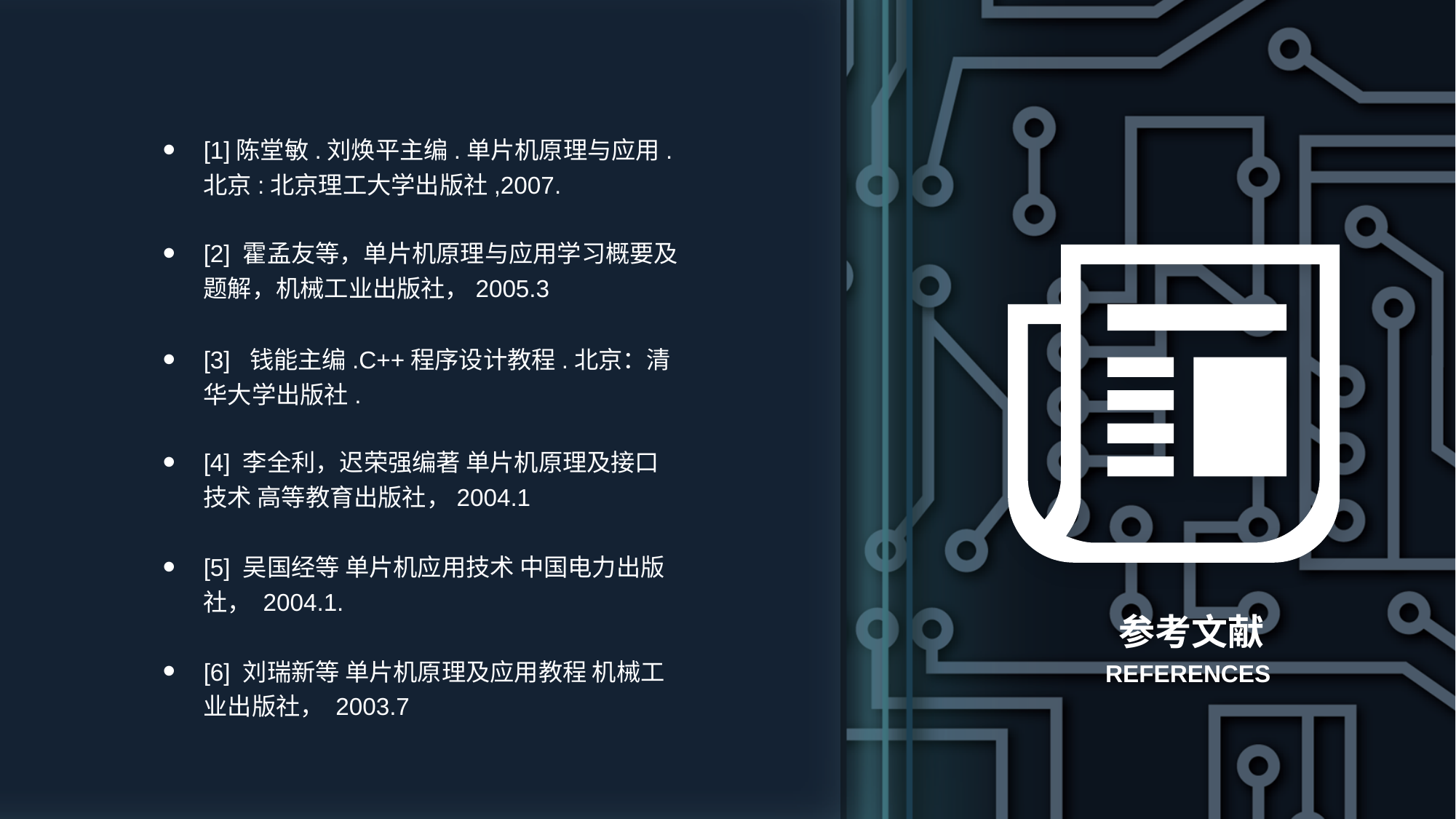

[1]陈堂敏.刘焕平主编.单片机原理与应用.北京:北京理工大学出版社,2007.
[2] 霍孟友等，单片机原理与应用学习概要及题解，机械工业出版社，2005.3

[3]  钱能主编.C++程序设计教程.北京：清华大学出版社.
[4] 李全利，迟荣强编著 单片机原理及接口技术 高等教育出版社，2004.1
[5] 吴国经等 单片机应用技术 中国电力出版社， 2004.1.
参考文献
REFERENCES
[6] 刘瑞新等 单片机原理及应用教程 机械工业出版社， 2003.7